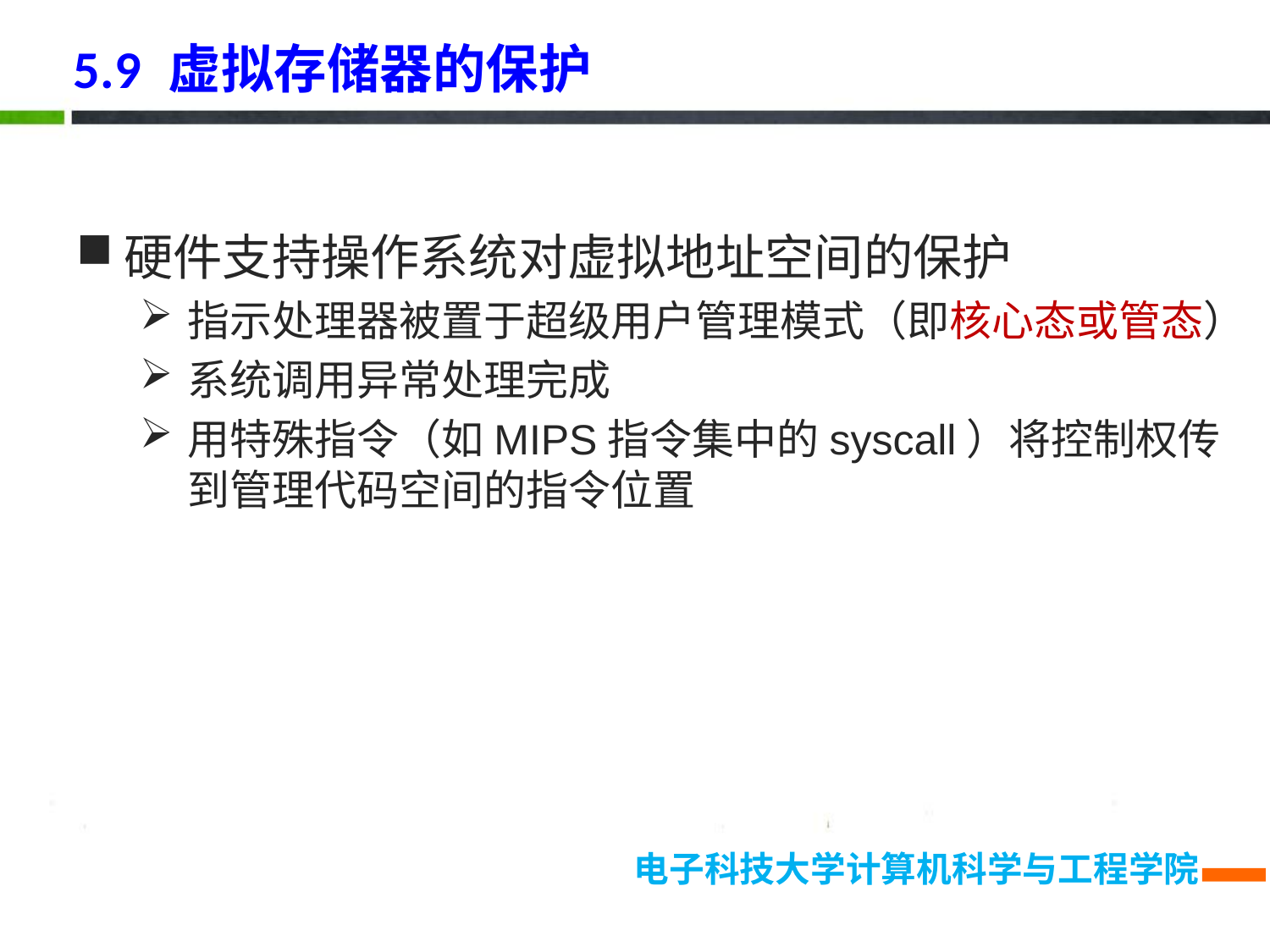

# 5.9 虚拟存储器的保护

硬件支持操作系统对虚拟地址空间的保护
指示处理器被置于超级用户管理模式（即核心态或管态）
系统调用异常处理完成
用特殊指令（如MIPS指令集中的syscall）将控制权传到管理代码空间的指令位置